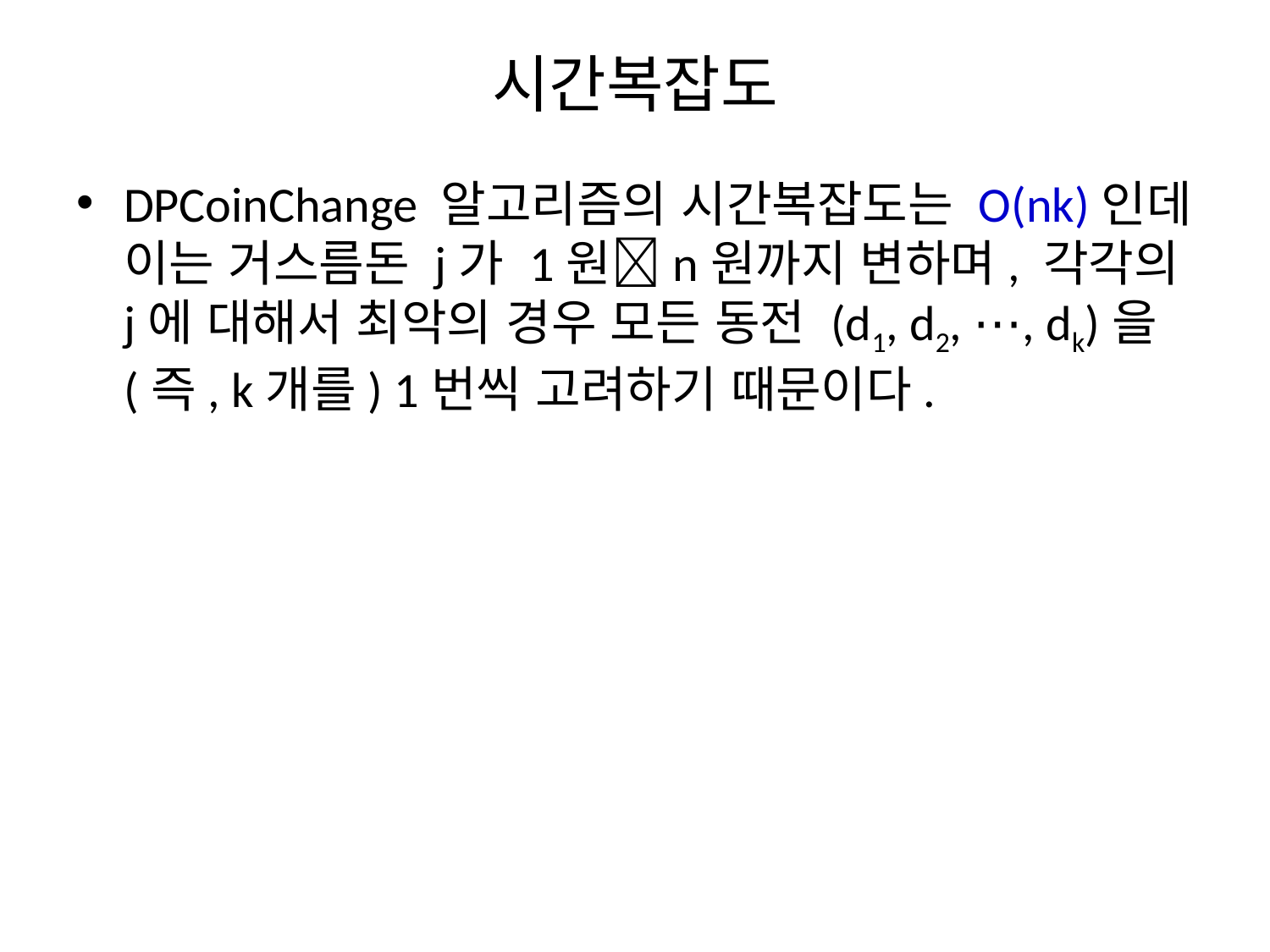

# 시간복잡도
DPCoinChange 알고리즘의 시간복잡도는 O(nk)인데 이는 거스름돈 j가 1원∼n원까지 변하며, 각각의 j에 대해서 최악의 경우 모든 동전 (d1, d2, ⋯, dk)을 (즉, k개를) 1번씩 고려하기 때문이다.